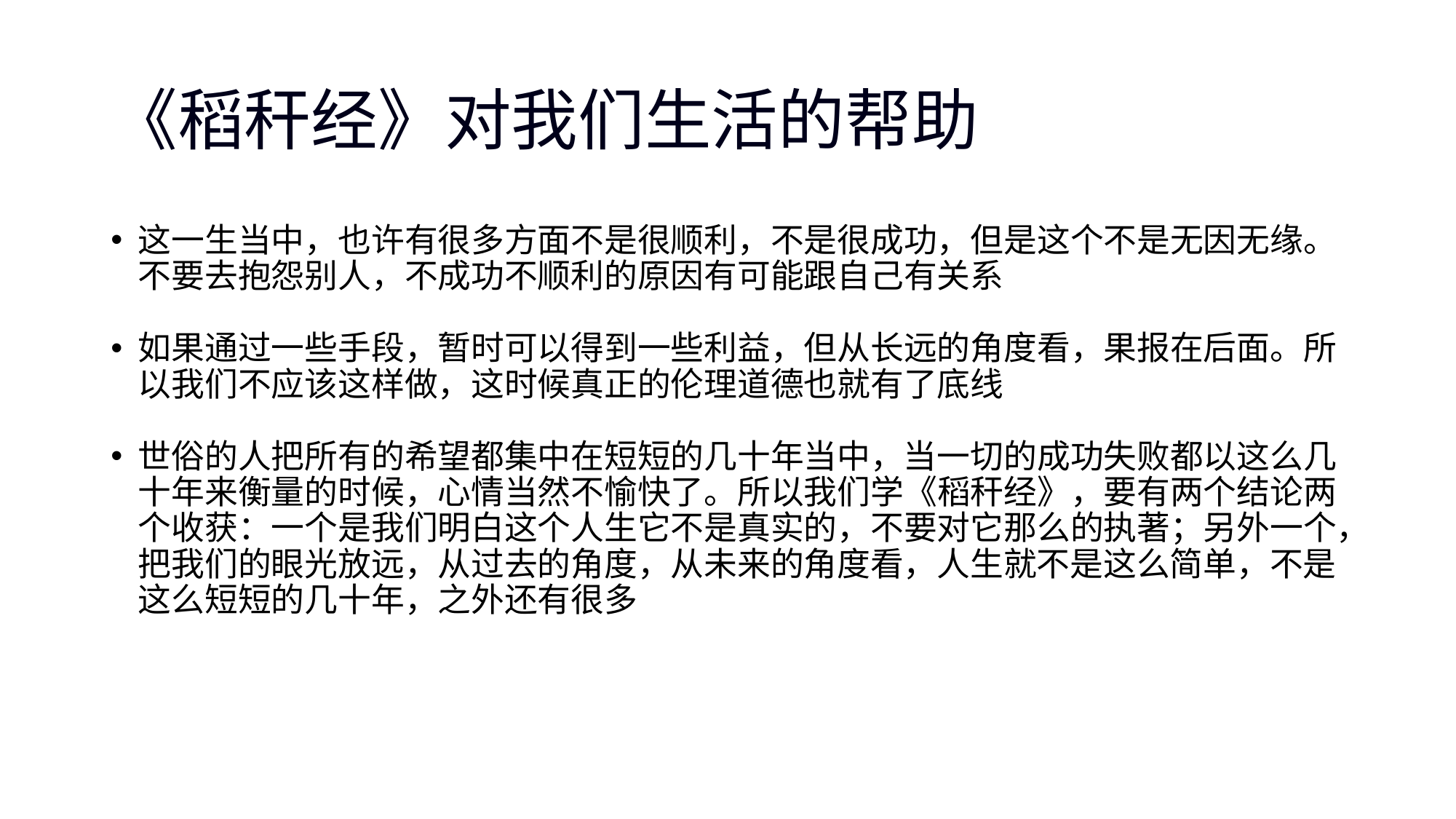

# 《稻秆经》对我们生活的帮助
这一生当中，也许有很多方面不是很顺利，不是很成功，但是这个不是无因无缘。不要去抱怨别人，不成功不顺利的原因有可能跟自己有关系

如果通过一些手段，暂时可以得到一些利益，但从长远的角度看，果报在后面。所以我们不应该这样做，这时候真正的伦理道德也就有了底线

世俗的人把所有的希望都集中在短短的几十年当中，当一切的成功失败都以这么几十年来衡量的时候，心情当然不愉快了。所以我们学《稻秆经》，要有两个结论两个收获：一个是我们明白这个人生它不是真实的，不要对它那么的执著；另外一个，把我们的眼光放远，从过去的角度，从未来的角度看，人生就不是这么简单，不是这么短短的几十年，之外还有很多